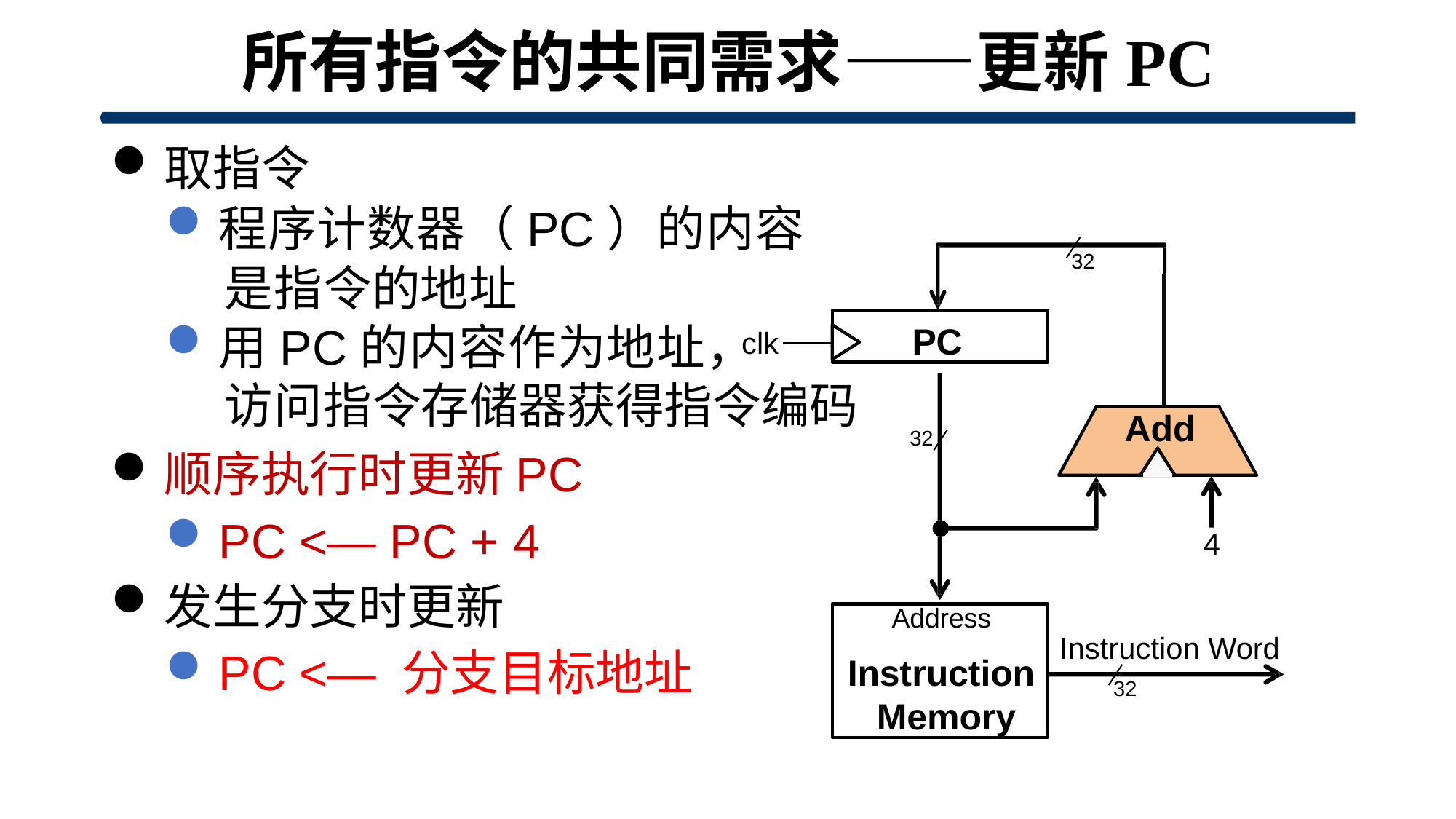

# 所有指令的共同需求——更新PC
取指令
程序计数器（PC）的内容
    是指令的地址
用PC的内容作为地址，
    访问指令存储器获得指令编码
顺序执行时更新PC
PC <— PC + 4
发生分支时更新
PC <— 分支目标地址

32

PC
clk

Add

32

4
Address
Instruction  Memory
Instruction Word
32